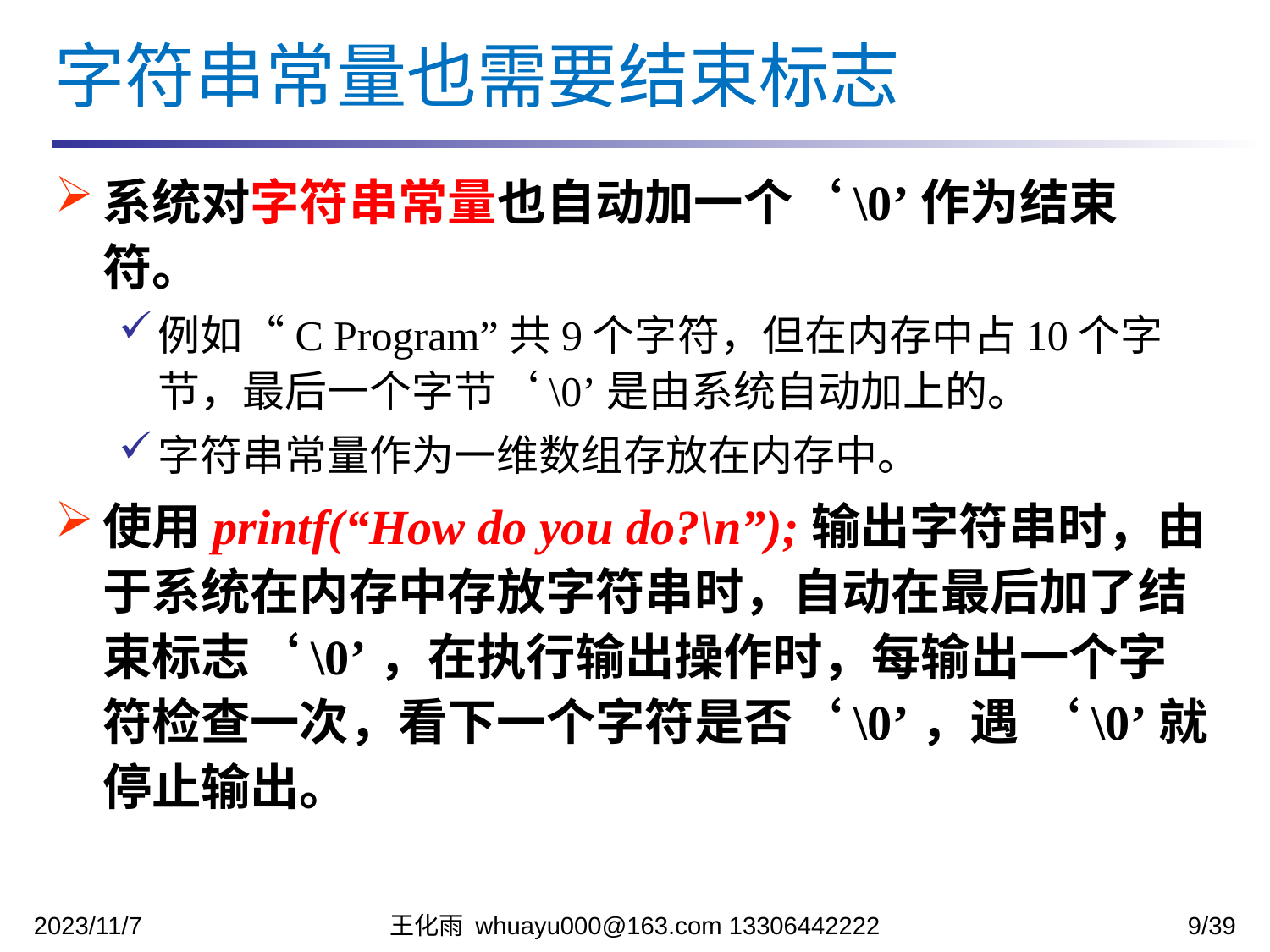

字符串常量也需要结束标志
系统对字符串常量也自动加一个‘\0’作为结束符。
例如“C Program”共9个字符，但在内存中占10个字节，最后一个字节‘\0’是由系统自动加上的。
字符串常量作为一维数组存放在内存中。
使用printf(“How do you do?\n”);输出字符串时，由于系统在内存中存放字符串时，自动在最后加了结束标志‘\0’，在执行输出操作时，每输出一个字符检查一次，看下一个字符是否‘\0’，遇 ‘\0’就停止输出。
2023/11/7
王化雨 whuayu000@163.com 13306442222
9/39